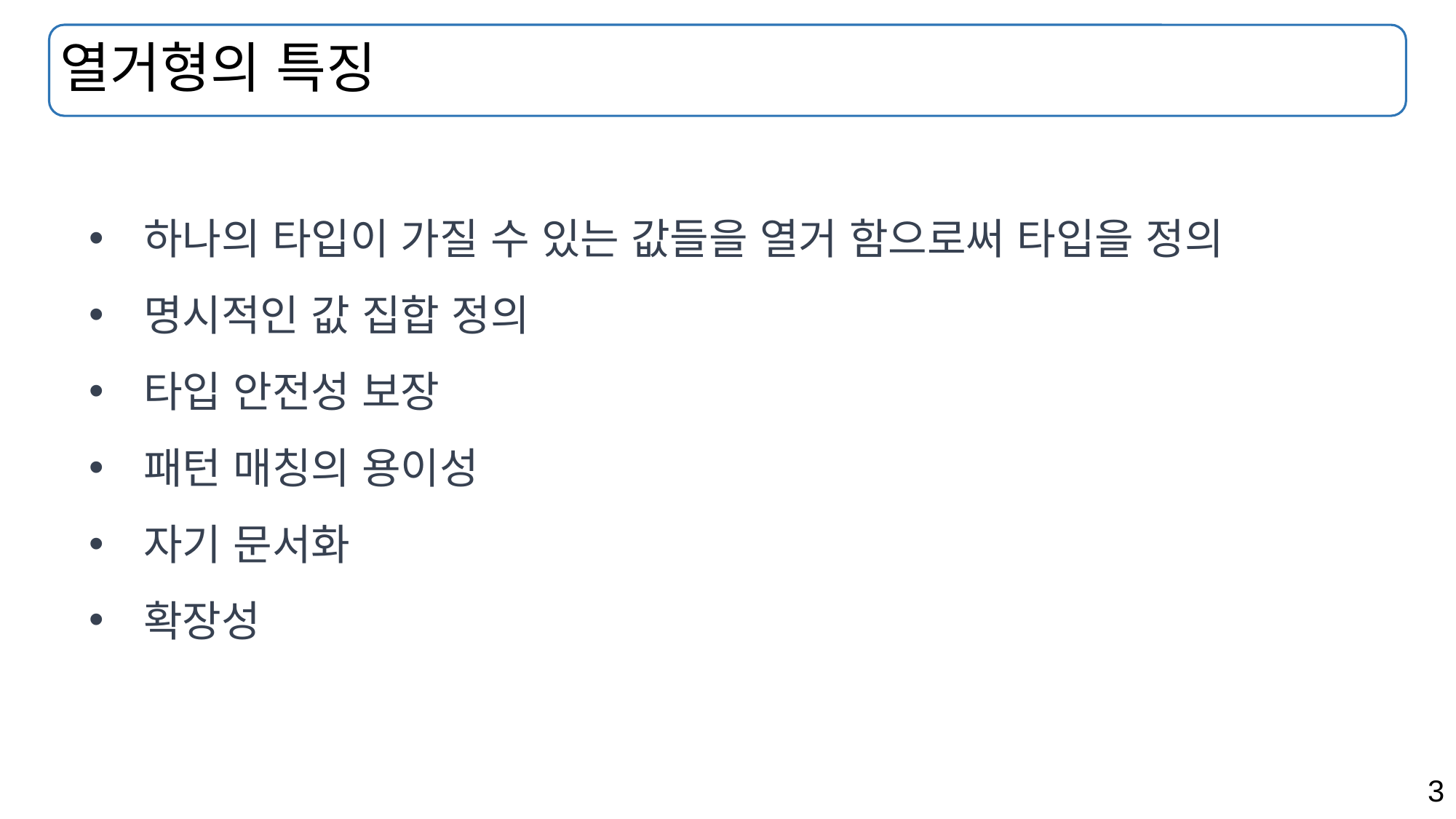

# 열거형의 특징
하나의 타입이 가질 수 있는 값들을 열거 함으로써 타입을 정의
명시적인 값 집합 정의
타입 안전성 보장
패턴 매칭의 용이성
자기 문서화
확장성